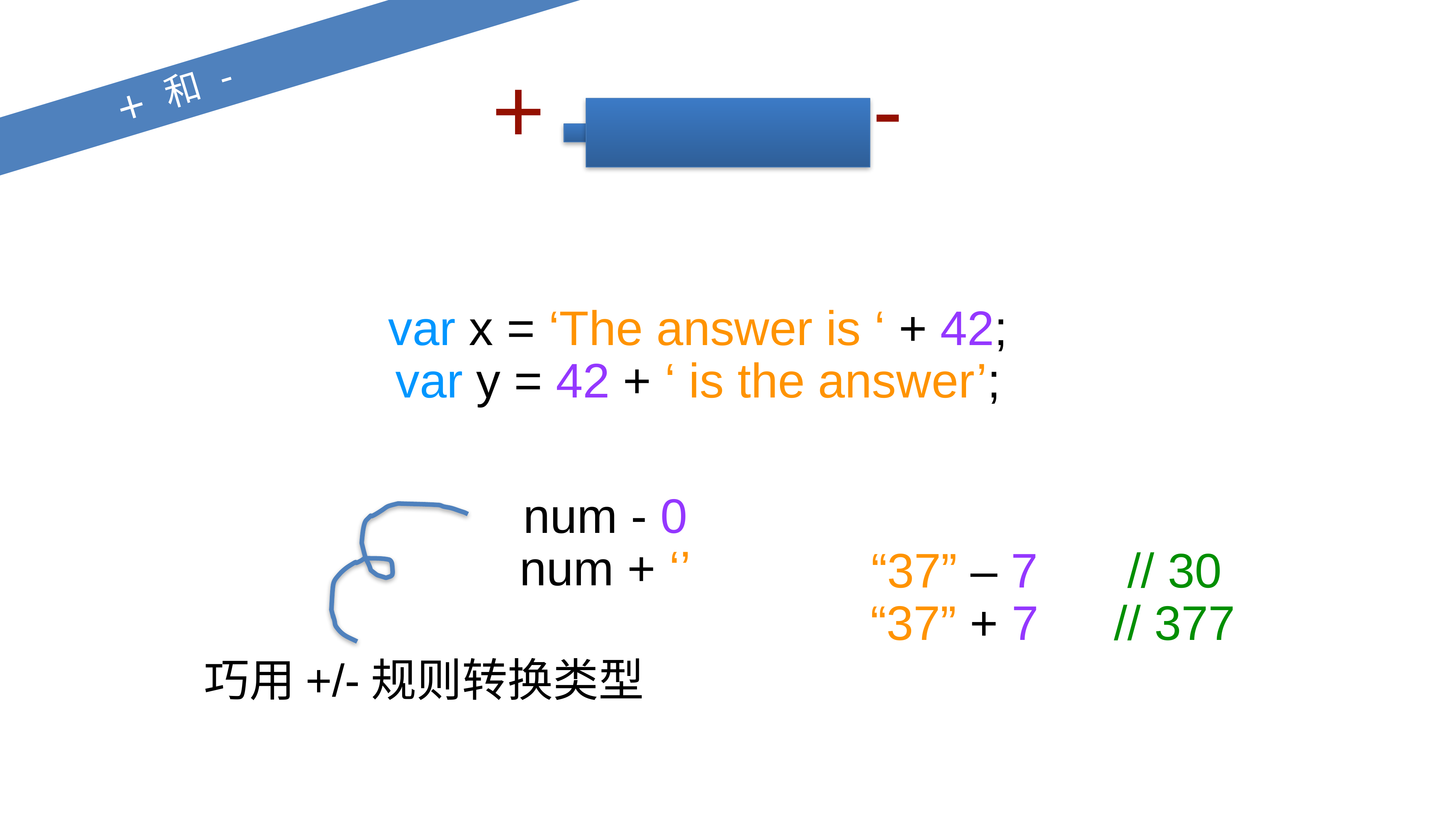

+             -
+ 和 -

var x = ‘The answer is ‘ + 42;
var y = 42 + ‘ is the answer’;
num - 0
num + ‘’

“37” – 7
“37” + 7
// 30
// 377
巧用+/-规则转换类型